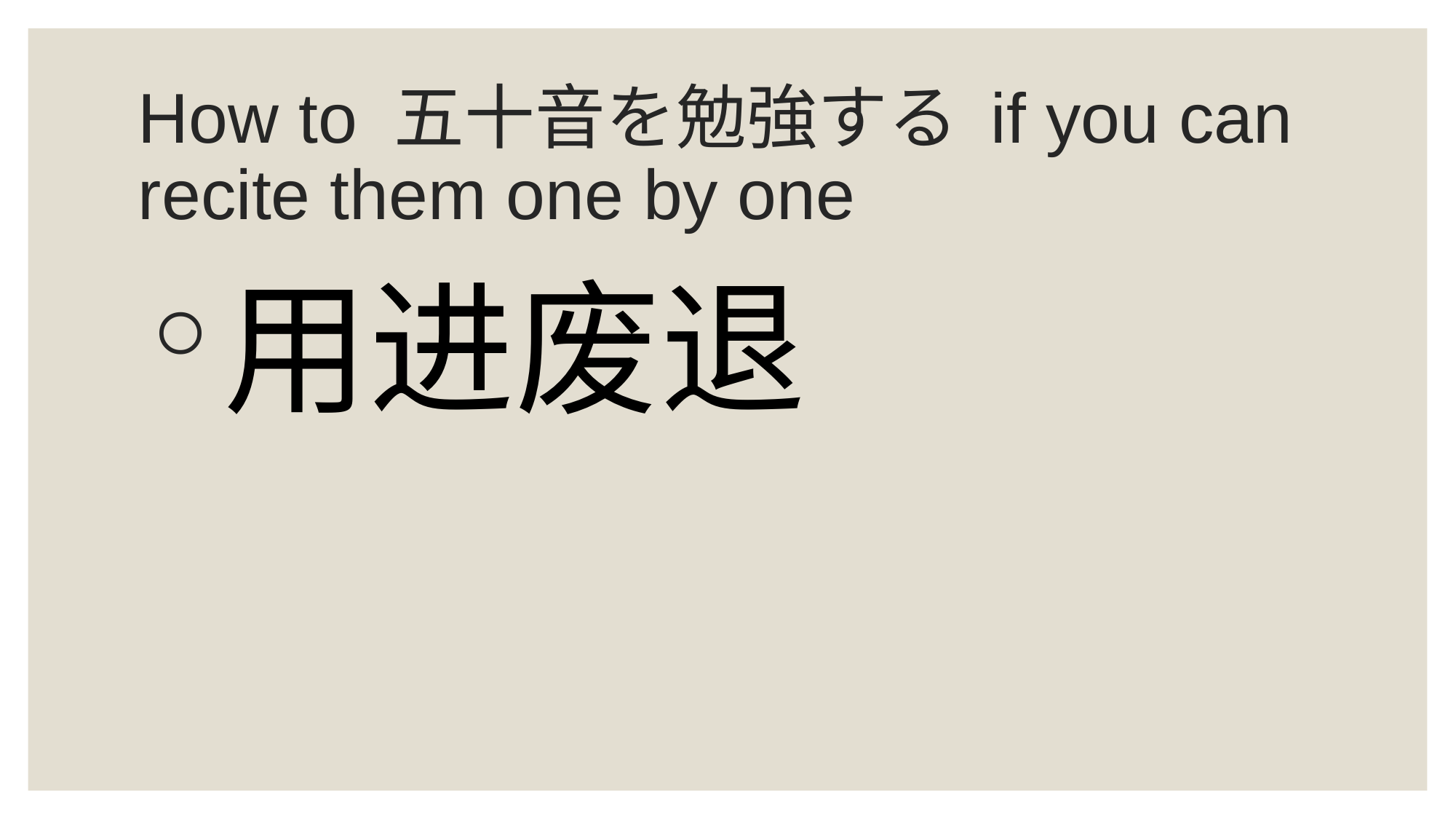

# How to 五十音を勉強する if you can recite them one by one
用进废退